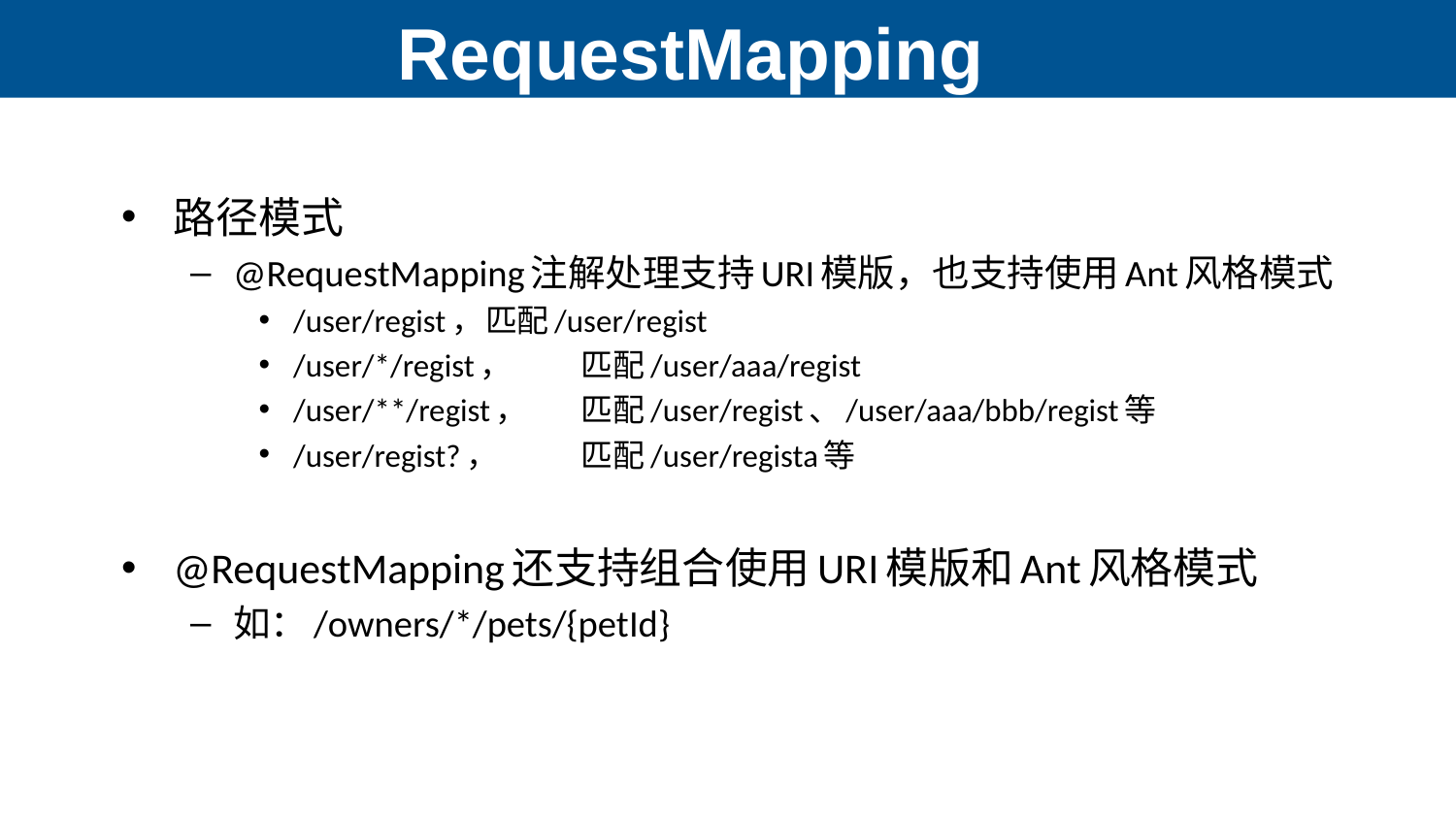

RequestMapping
路径模式
@RequestMapping注解处理支持URI模版，也支持使用Ant风格模式
/user/regist，		匹配/user/regist
/user/*/regist，	匹配/user/aaa/regist
/user/**/regist，	匹配/user/regist、/user/aaa/bbb/regist等
/user/regist?，	匹配/user/regista等

@RequestMapping还支持组合使用URI模版和Ant风格模式
如：/owners/*/pets/{petId}